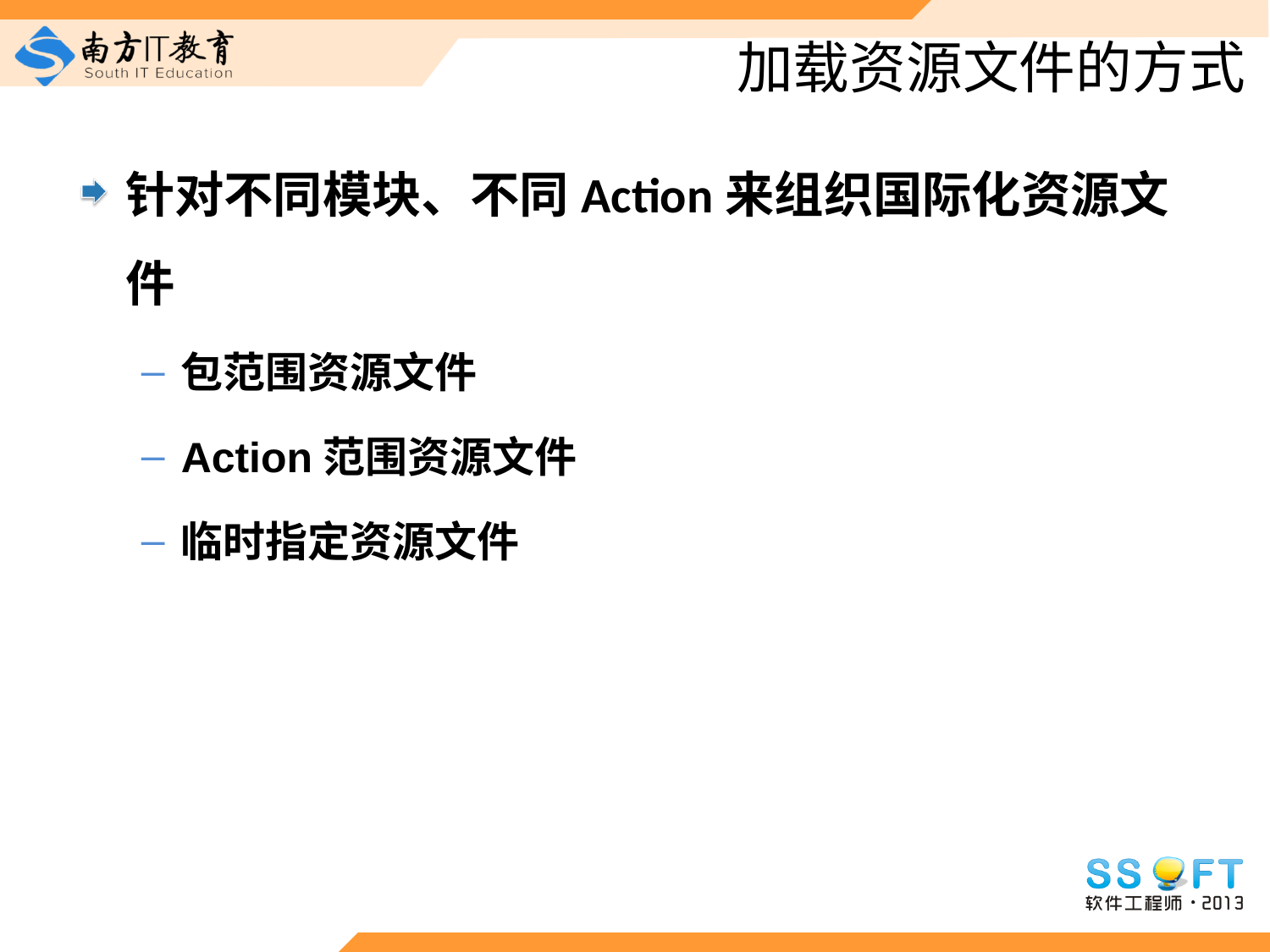

# 加载资源文件的方式
针对不同模块、不同Action来组织国际化资源文件
包范围资源文件
Action范围资源文件
临时指定资源文件